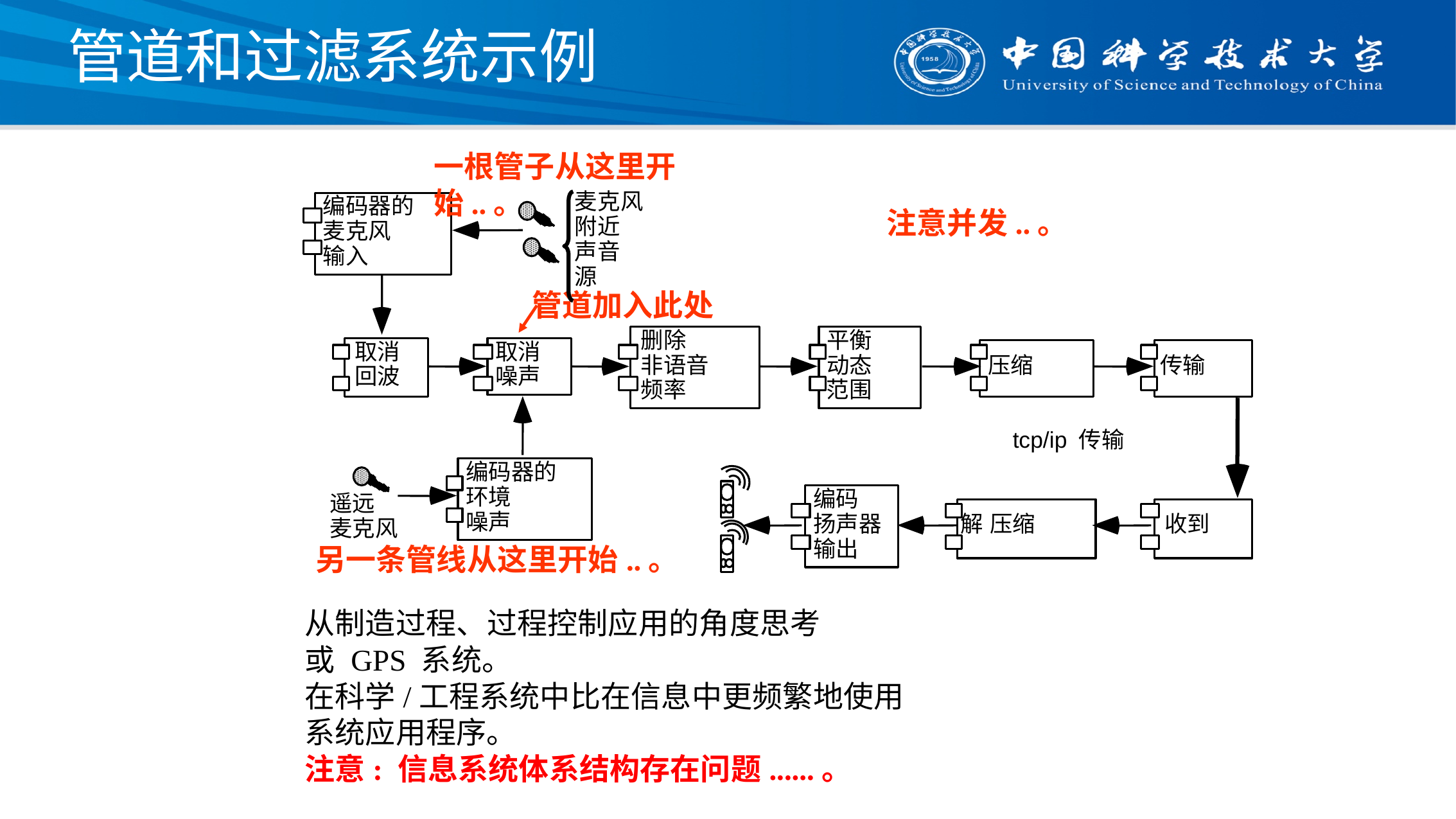

# 管道和过滤系统示例
一根管子从这里开始..。
麦克风

编码器的

注意并发..。

附近
麦克风

声音

输入
源

管道加入此处

删除
平衡

取消
取消

非语音
动态
压缩
传输

回波
噪声

频率
范围

tcp/ip 传输
编码器的

环境
编码

遥远

噪声

扬声器
解 压缩
收到
麦克风

输出
另一条管线从这里开始..。

从制造过程、过程控制应用的角度思考
或 GPS 系统。
在科学/工程系统中比在信息中更频繁地使用
系统应用程序。
注意: 信息系统体系结构存在问题......。